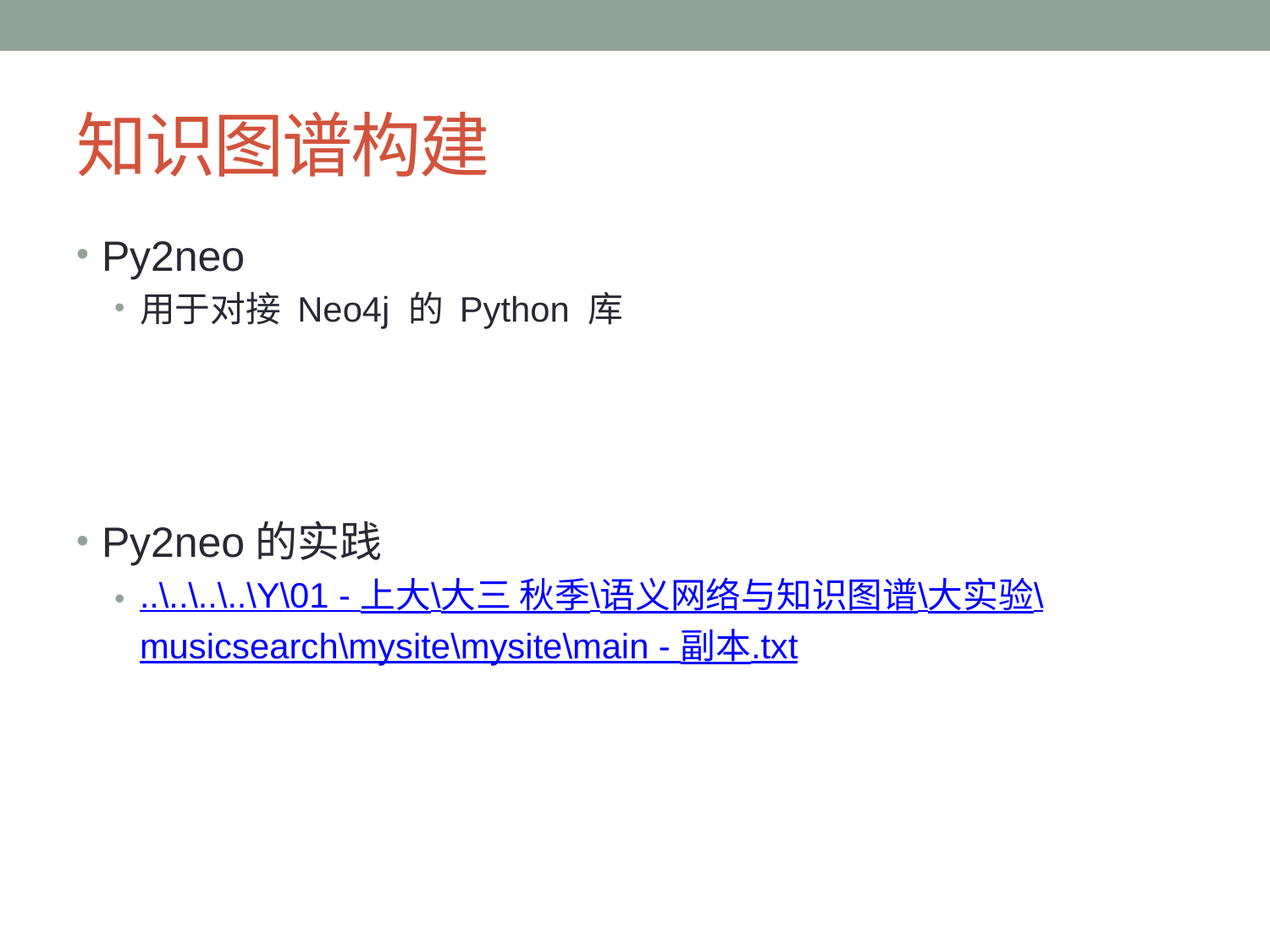

# 知识图谱构建
Py2neo
用于对接 Neo4j 的 Python 库

Py2neo的实践
..\..\..\..\Y\01 - 上大\大三 秋季\语义网络与知识图谱\大实验\musicsearch\mysite\mysite\main - 副本.txt